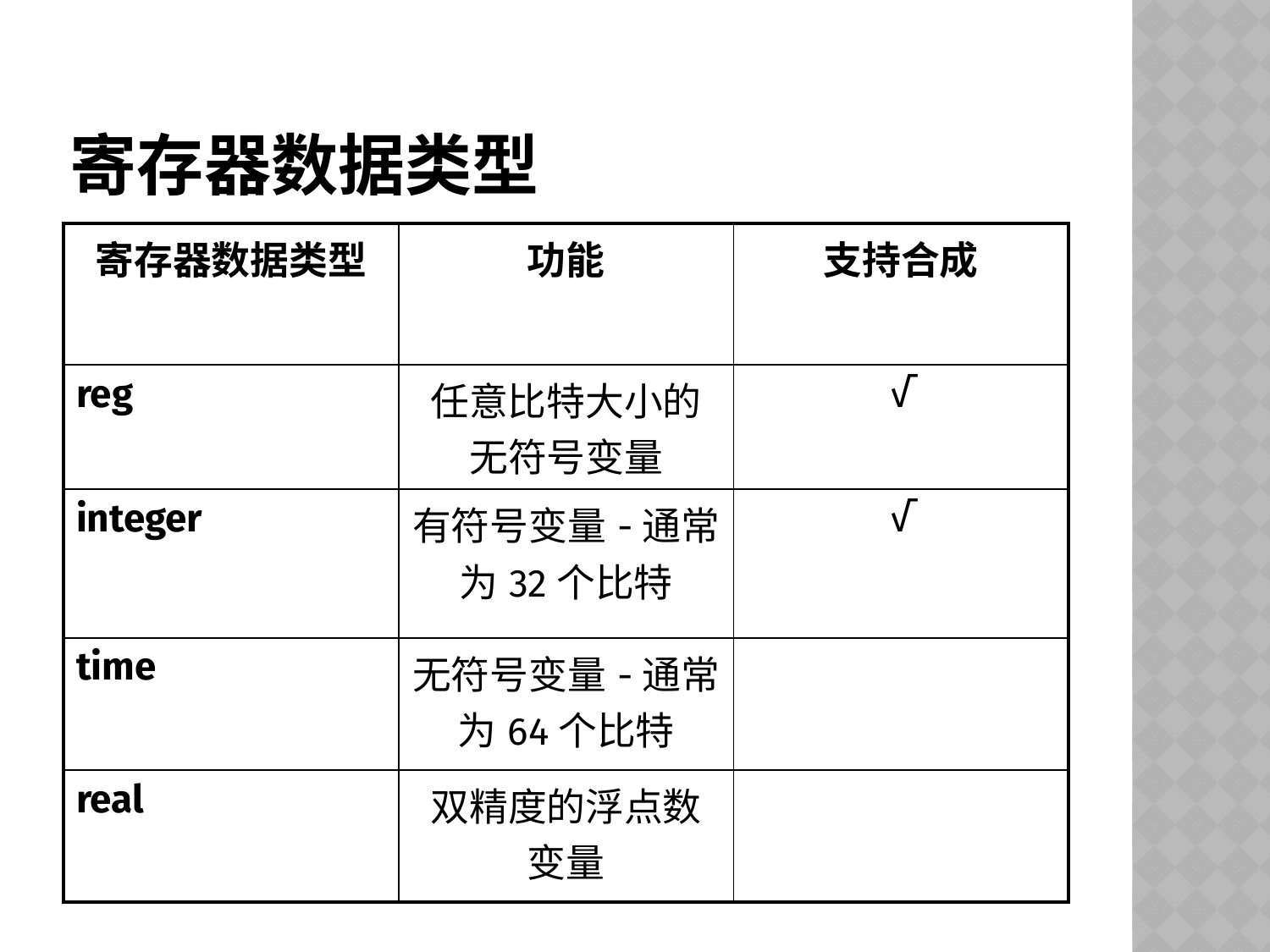

# 寄存器数据类型
| 寄存器数据类型 | 功能 | 支持合成 |
| --- | --- | --- |
| reg | 任意比特大小的无符号变量 | √ |
| integer | 有符号变量-通常为32个比特 | √ |
| time | 无符号变量-通常为64个比特 |  |
| real | 双精度的浮点数变量 |  |